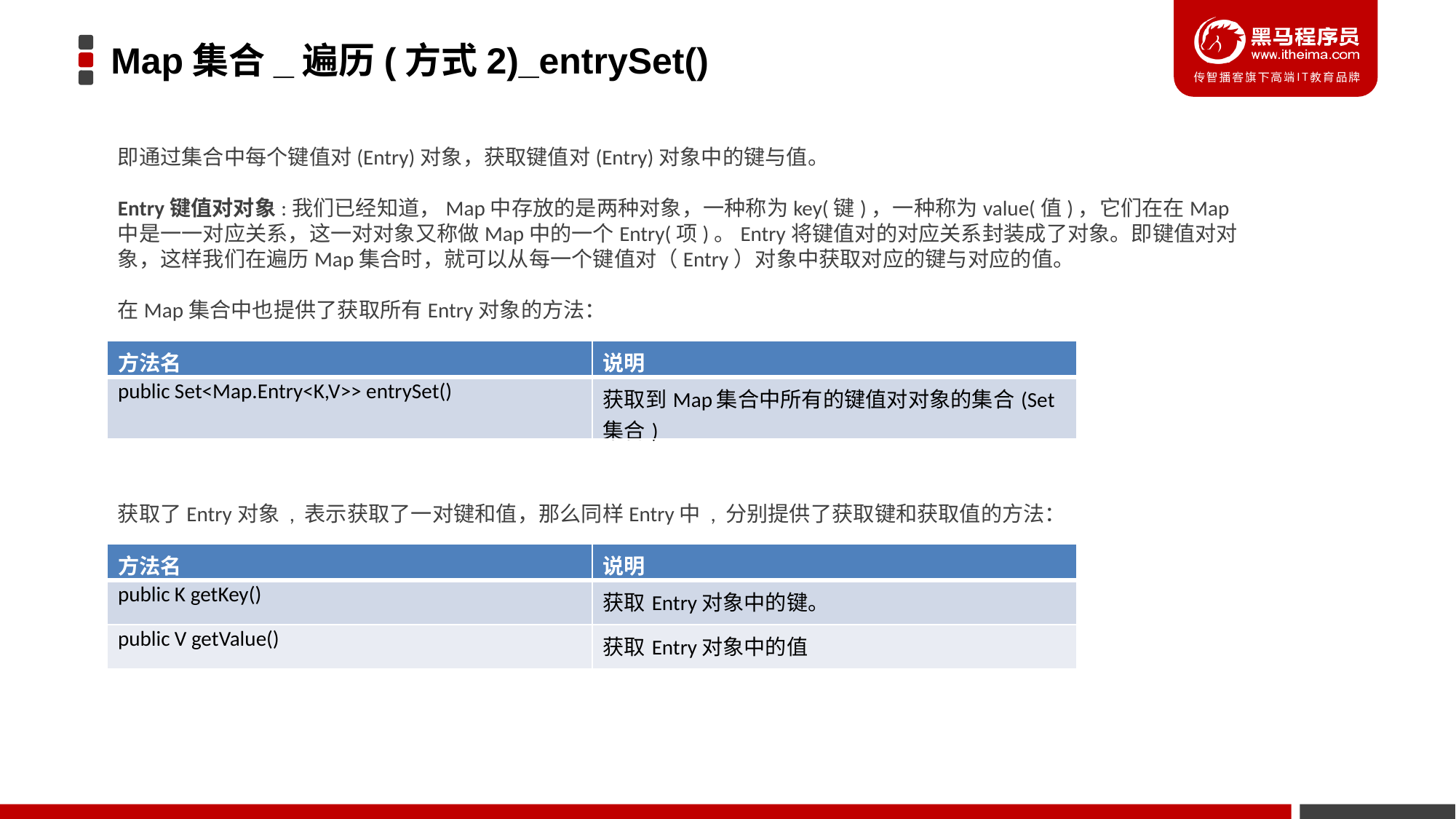

# Map集合_遍历(方式2)_entrySet()
即通过集合中每个键值对(Entry)对象，获取键值对(Entry)对象中的键与值。

Entry键值对对象:我们已经知道，Map中存放的是两种对象，一种称为key(键)，一种称为value(值)，它们在在Map中是一一对应关系，这一对对象又称做Map中的一个Entry(项)。Entry将键值对的对应关系封装成了对象。即键值对对象，这样我们在遍历Map集合时，就可以从每一个键值对（Entry）对象中获取对应的键与对应的值。

在Map集合中也提供了获取所有Entry对象的方法：

获取了Entry对象 , 表示获取了一对键和值，那么同样Entry中 , 分别提供了获取键和获取值的方法：

| 方法名 | 说明 |
| --- | --- |
| public Set<Map.Entry<K,V>> entrySet() | 获取到Map集合中所有的键值对对象的集合(Set集合) |
| 方法名 | 说明 |
| --- | --- |
| public K getKey() | 获取Entry对象中的键。 |
| public V getValue() | 获取Entry对象中的值 |